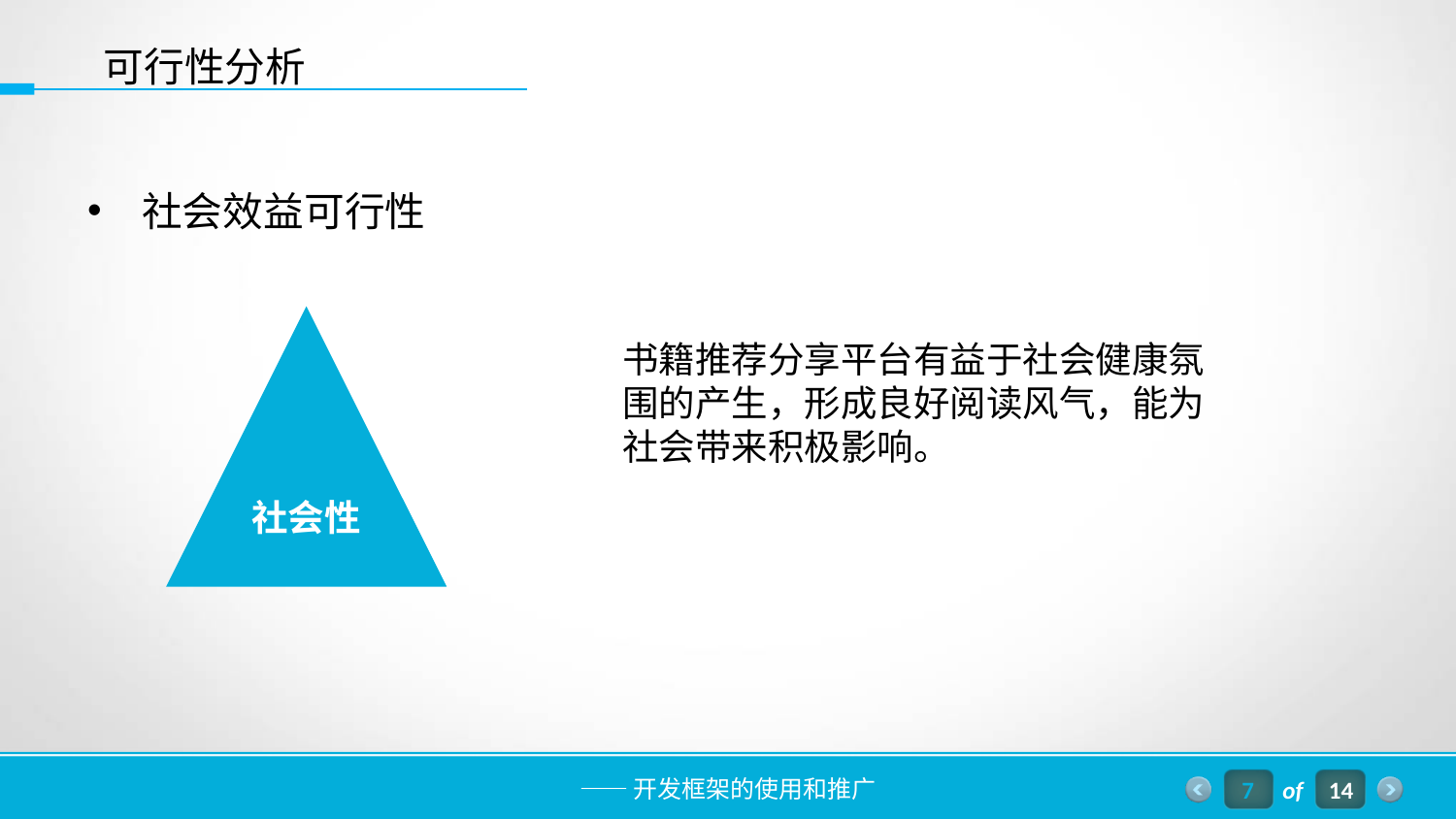

可行性分析

社会效益可行性
社会性
书籍推荐分享平台有益于社会健康氛围的产生，形成良好阅读风气，能为社会带来积极影响。
7